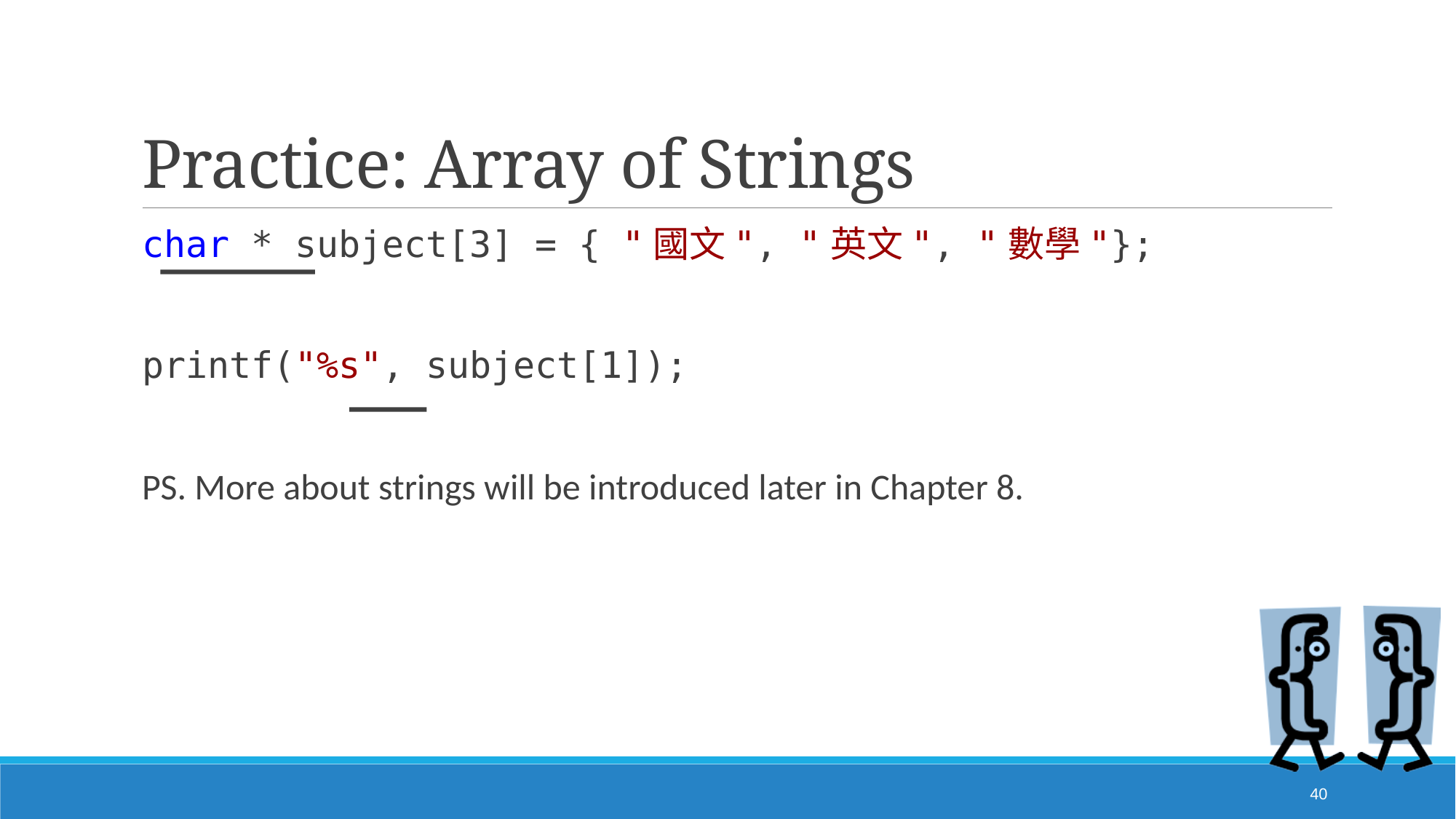

# Practice: Array of Strings
char * subject[3] = { "國文", "英文", "數學"};

printf("%s", subject[1]);

PS. More about strings will be introduced later in Chapter 8.

40